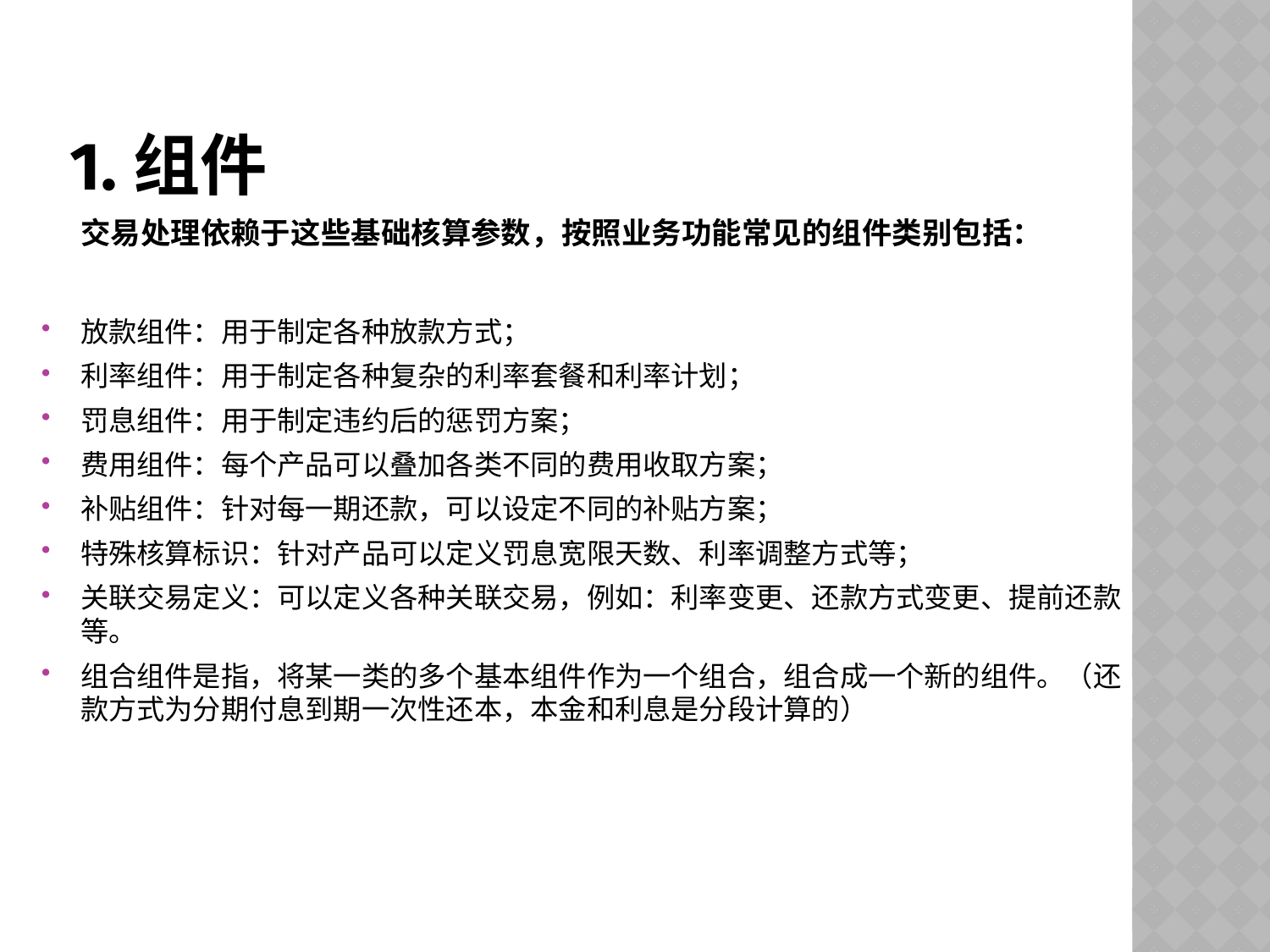

# 1.组件
交易处理依赖于这些基础核算参数，按照业务功能常见的组件类别包括：

放款组件：用于制定各种放款方式；
利率组件：用于制定各种复杂的利率套餐和利率计划；
罚息组件：用于制定违约后的惩罚方案；
费用组件：每个产品可以叠加各类不同的费用收取方案；
补贴组件：针对每一期还款，可以设定不同的补贴方案；
特殊核算标识：针对产品可以定义罚息宽限天数、利率调整方式等；
关联交易定义：可以定义各种关联交易，例如：利率变更、还款方式变更、提前还款等。
组合组件是指，将某一类的多个基本组件作为一个组合，组合成一个新的组件。（还款方式为分期付息到期一次性还本，本金和利息是分段计算的）